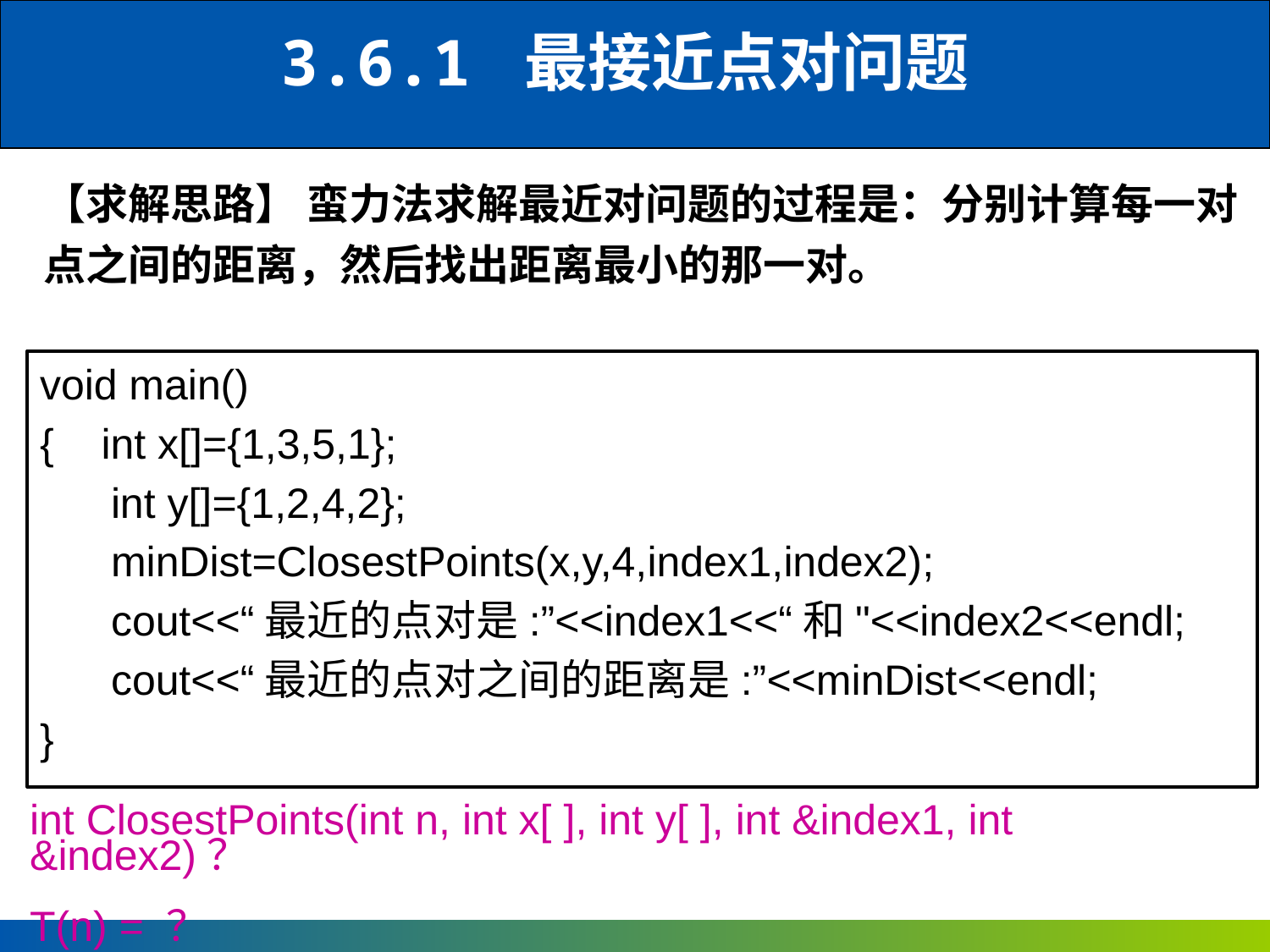

3.6.1 最接近点对问题
【求解思路】 蛮力法求解最近对问题的过程是：分别计算每一对点之间的距离，然后找出距离最小的那一对。
void main()
{    int x[]={1,3,5,1};
      int y[]={1,2,4,2};
      minDist=ClosestPoints(x,y,4,index1,index2);
      cout<<“最近的点对是:”<<index1<<“和"<<index2<<endl;
      cout<<“最近的点对之间的距离是:”<<minDist<<endl;
}
int ClosestPoints(int n, int x[ ], int y[ ], int &index1, int &index2)？

T(n) = ？